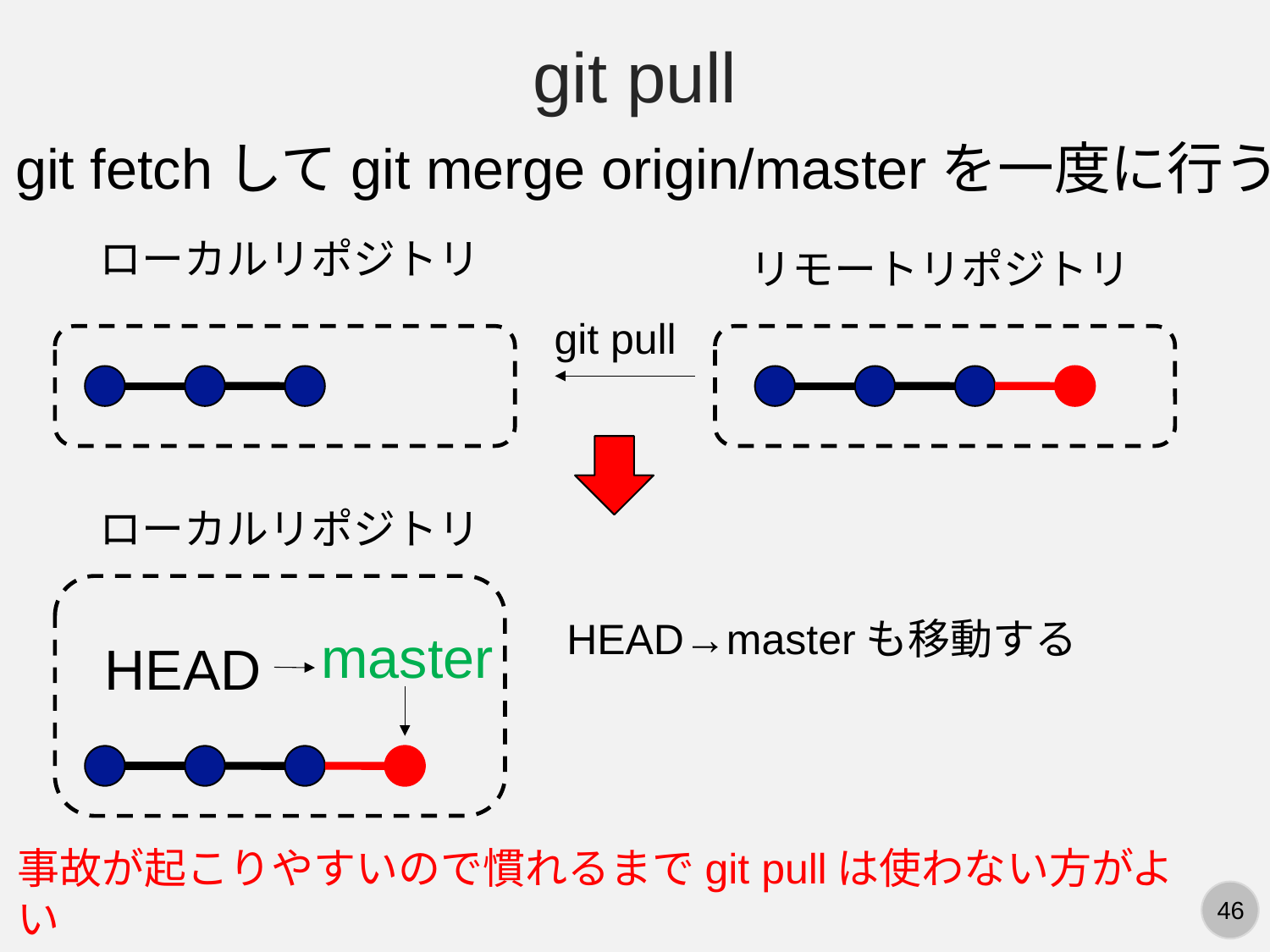

git pull
git fetchしてgit merge origin/masterを一度に行う
ローカルリポジトリ
リモートリポジトリ
git pull

ローカルリポジトリ

HEAD→masterも移動する
master
HEAD

事故が起こりやすいので慣れるまでgit pullは使わない方がよい